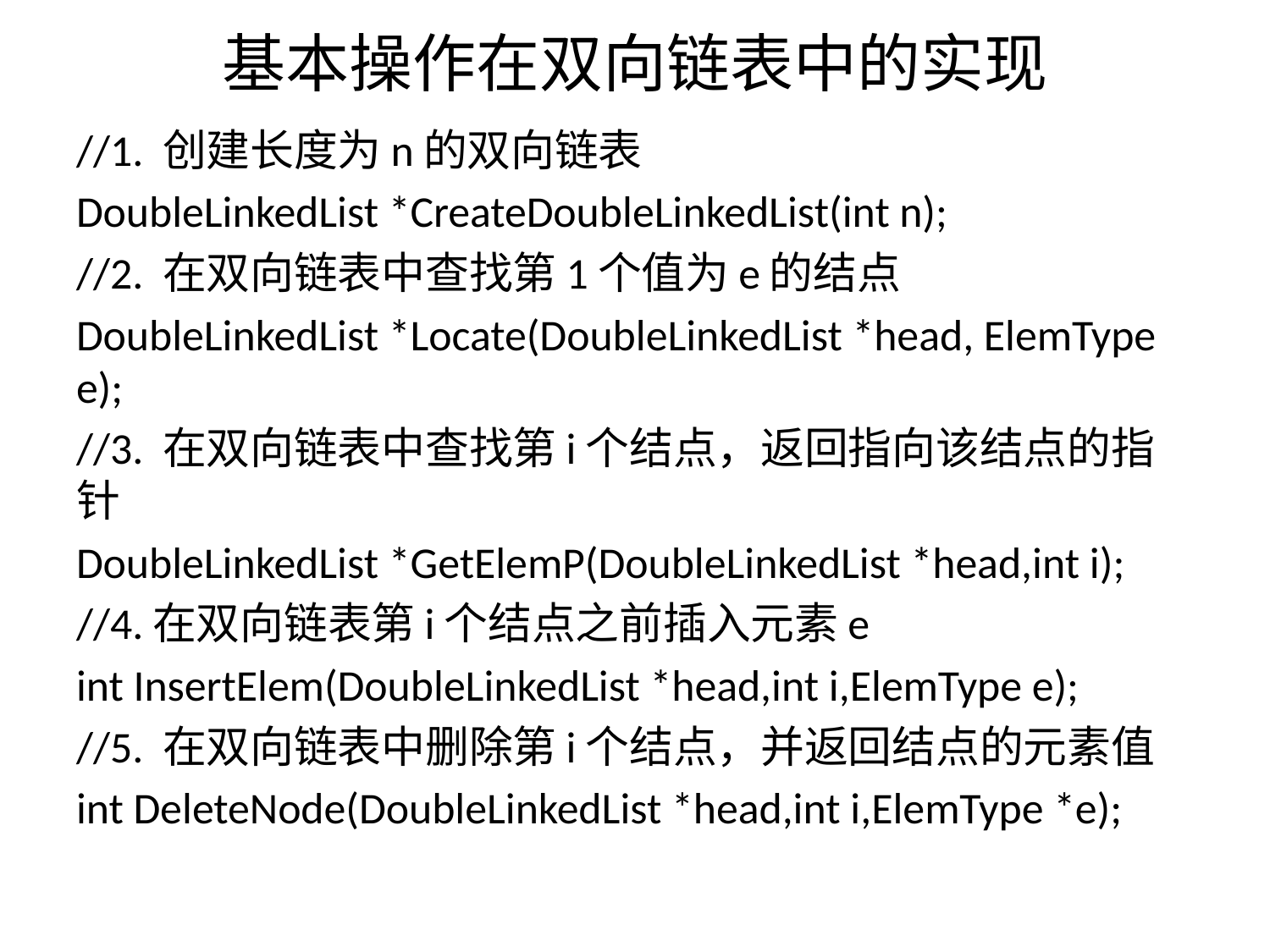

# 基本操作在双向链表中的实现
//1. 创建长度为n的双向链表
DoubleLinkedList *CreateDoubleLinkedList(int n);
//2. 在双向链表中查找第1个值为e的结点
DoubleLinkedList *Locate(DoubleLinkedList *head, ElemType e);
//3. 在双向链表中查找第i个结点，返回指向该结点的指针
DoubleLinkedList *GetElemP(DoubleLinkedList *head,int i);
//4.在双向链表第i个结点之前插入元素e
int InsertElem(DoubleLinkedList *head,int i,ElemType e);
//5. 在双向链表中删除第i个结点，并返回结点的元素值
int DeleteNode(DoubleLinkedList *head,int i,ElemType *e);